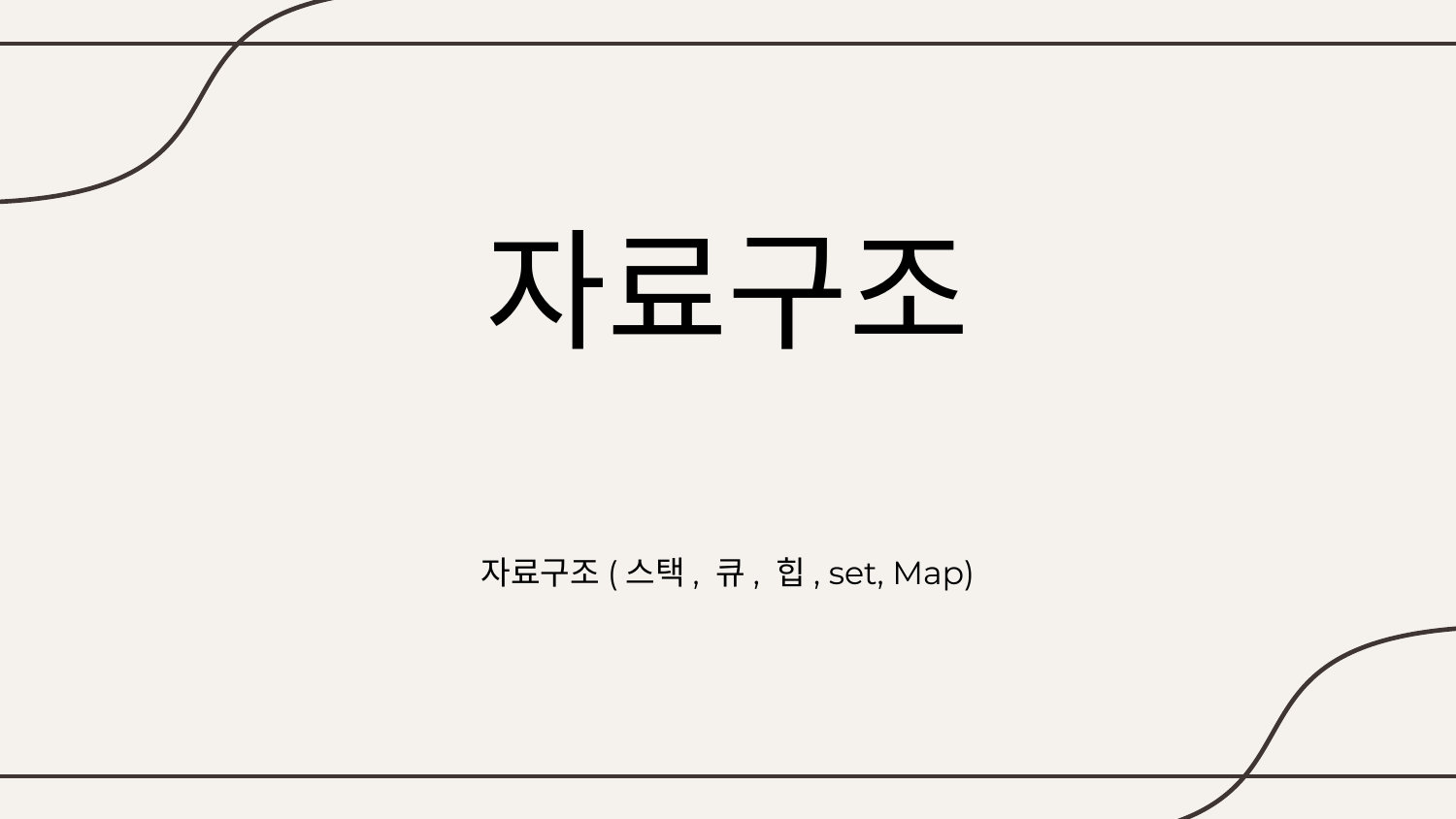

# 자료구조

자료구조(스택, 큐, 힙, set, Map)